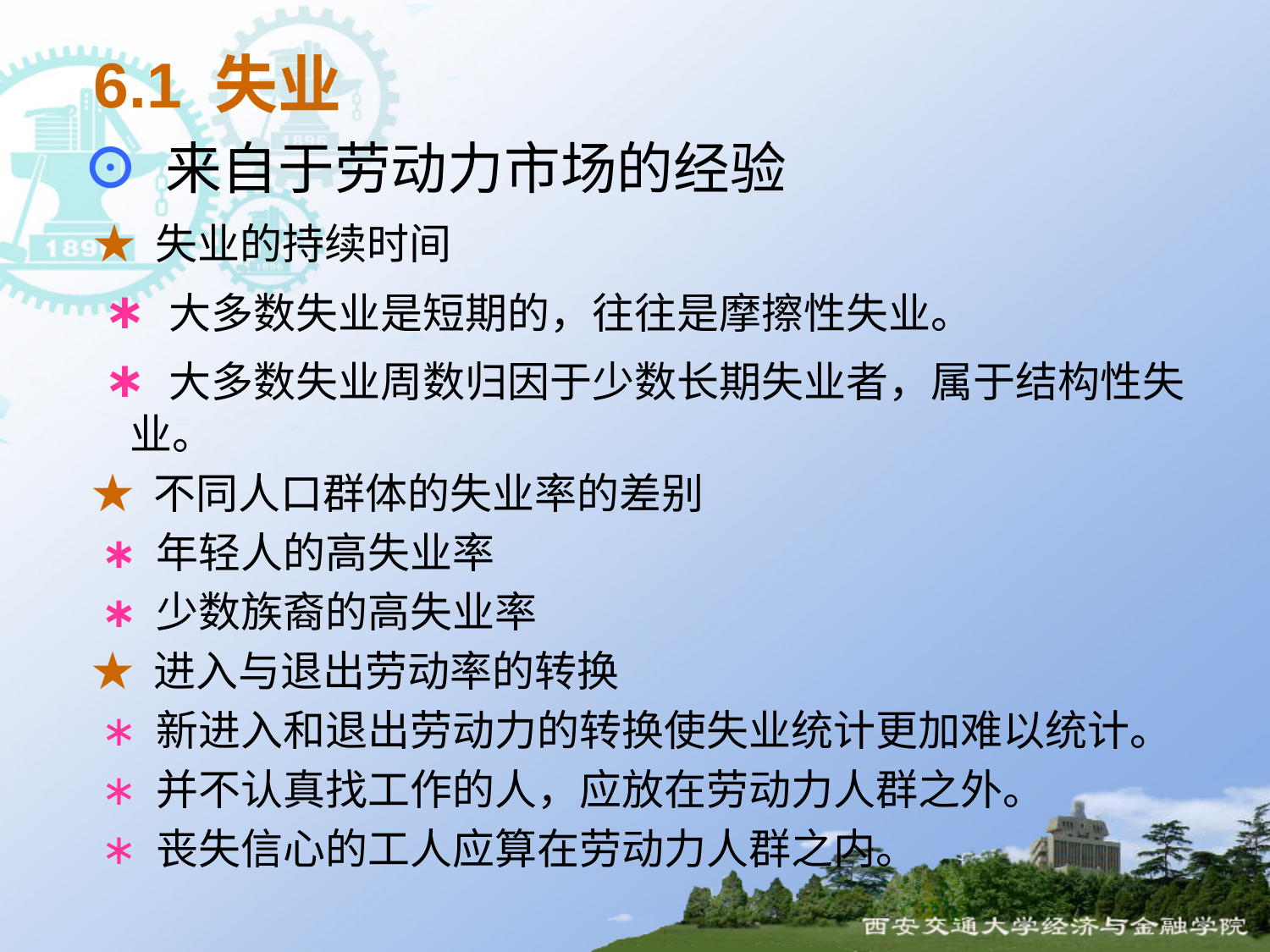

6.1 失业
⊙ 来自于劳动力市场的经验
 ★ 失业的持续时间
  ∗ 大多数失业是短期的，往往是摩擦性失业。
  ∗ 大多数失业周数归因于少数长期失业者，属于结构性失业。
 ★ 不同人口群体的失业率的差别
  ∗ 年轻人的高失业率
  ∗ 少数族裔的高失业率
 ★ 进入与退出劳动率的转换
  ∗ 新进入和退出劳动力的转换使失业统计更加难以统计。
  ∗ 并不认真找工作的人，应放在劳动力人群之外。
  ∗ 丧失信心的工人应算在劳动力人群之内。